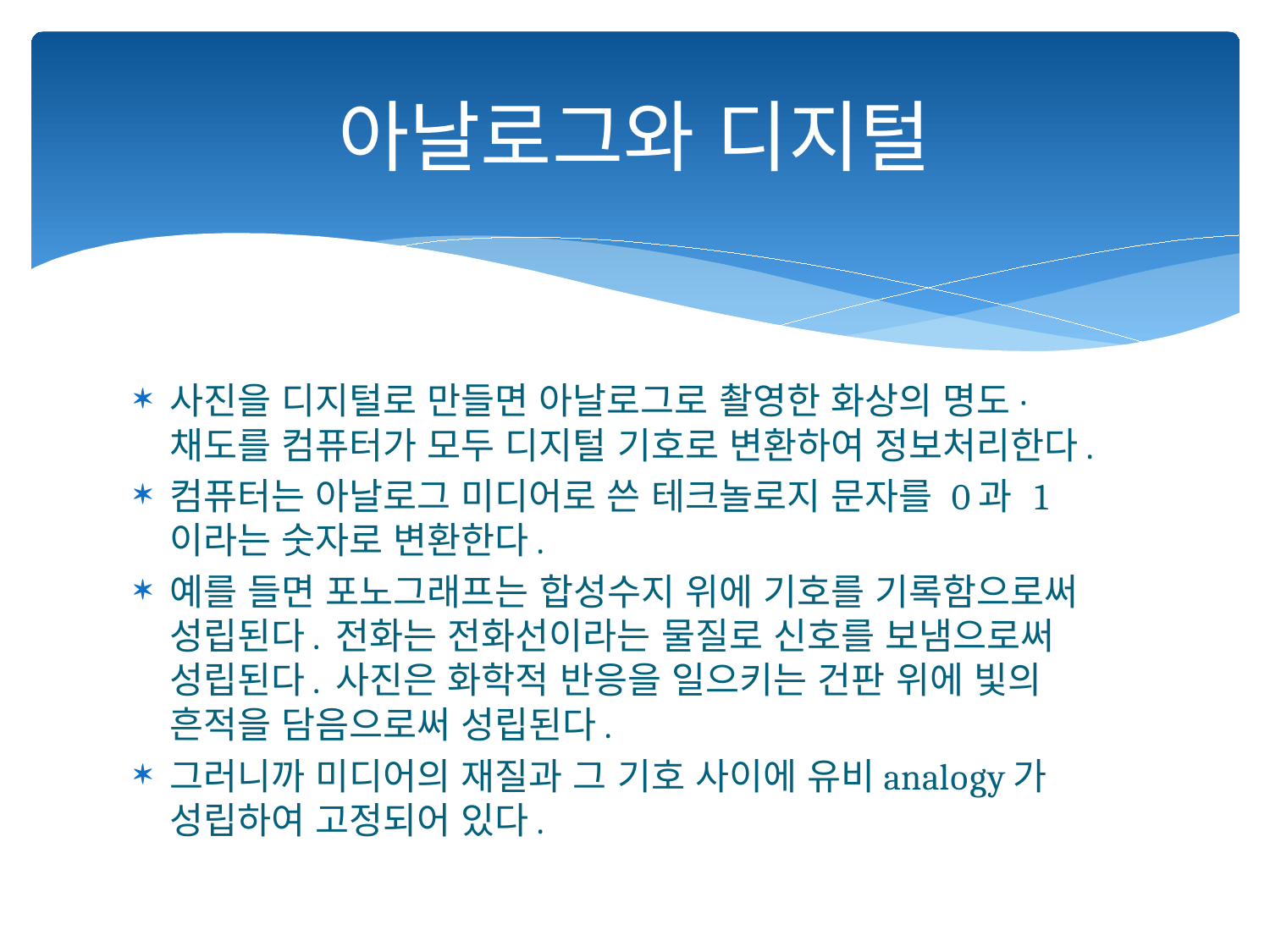

# 아날로그와 디지털
사진을 디지털로 만들면 아날로그로 촬영한 화상의 명도·채도를 컴퓨터가 모두 디지털 기호로 변환하여 정보처리한다.
컴퓨터는 아날로그 미디어로 쓴 테크놀로지 문자를 0과 1이라는 숫자로 변환한다.
예를 들면 포노그래프는 합성수지 위에 기호를 기록함으로써 성립된다. 전화는 전화선이라는 물질로 신호를 보냄으로써 성립된다. 사진은 화학적 반응을 일으키는 건판 위에 빛의 흔적을 담음으로써 성립된다.
그러니까 미디어의 재질과 그 기호 사이에 유비analogy가 성립하여 고정되어 있다.